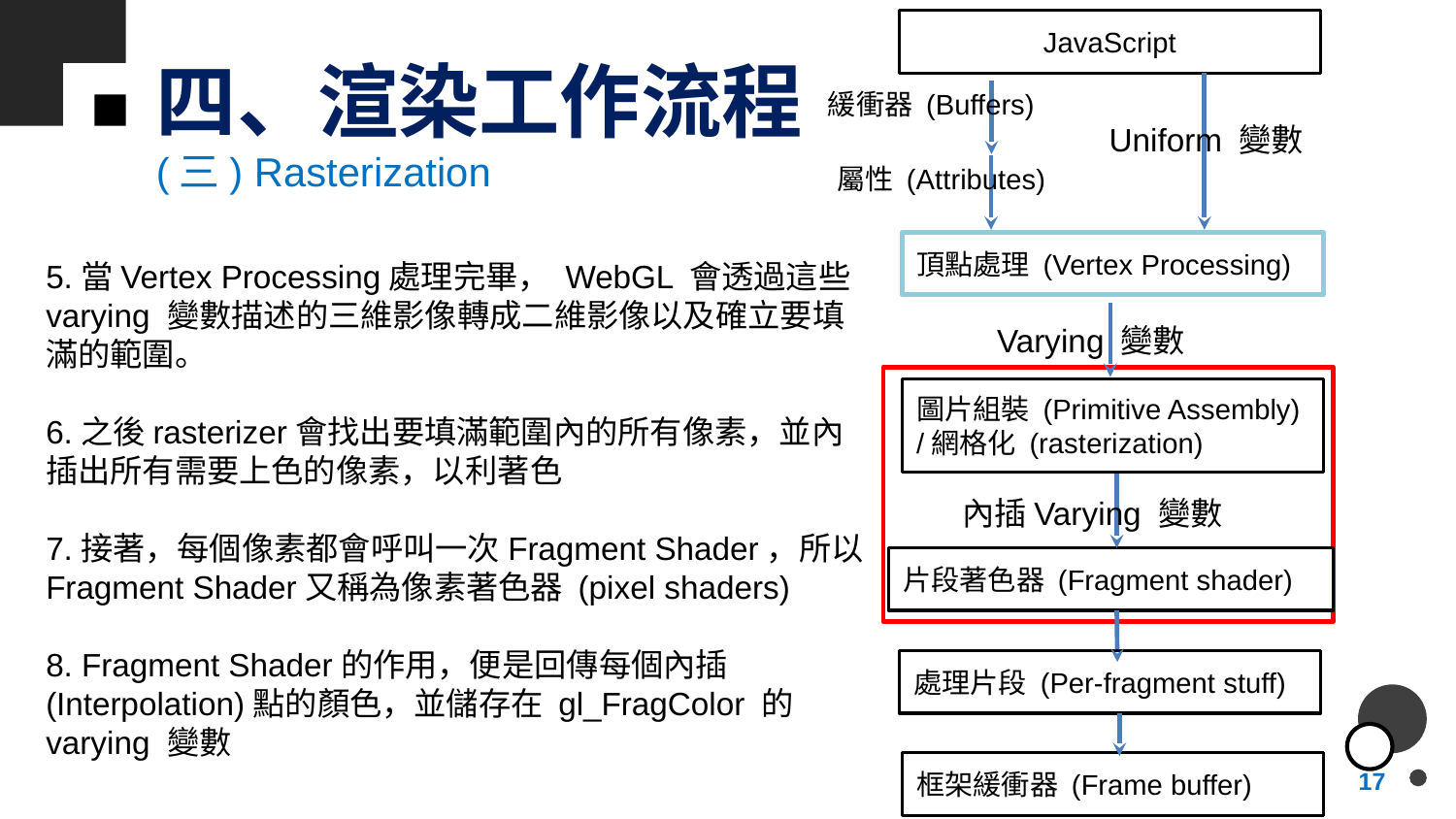

JavaScript
緩衝器 (Buffers)
Uniform 變數
屬性 (Attributes)
頂點處理 (Vertex Processing)
Varying 變數

圖片組裝 (Primitive Assembly)
/網格化 (rasterization)
內插Varying 變數
片段著色器 (Fragment shader)
處理片段 (Per-fragment stuff)
框架緩衝器 (Frame buffer)
# 四、渲染工作流程
(三) Rasterization
5.當Vertex Processing處理完畢， WebGL 會透過這些 varying 變數描述的三維影像轉成二維影像以及確立要填滿的範圍。

6.之後rasterizer會找出要填滿範圍內的所有像素，並內插出所有需要上色的像素，以利著色

7.接著，每個像素都會呼叫一次Fragment Shader，所以Fragment Shader又稱為像素著色器 (pixel shaders)

8. Fragment Shader的作用，便是回傳每個內插(Interpolation)點的顏色，並儲存在 gl_FragColor 的 varying 變數

17